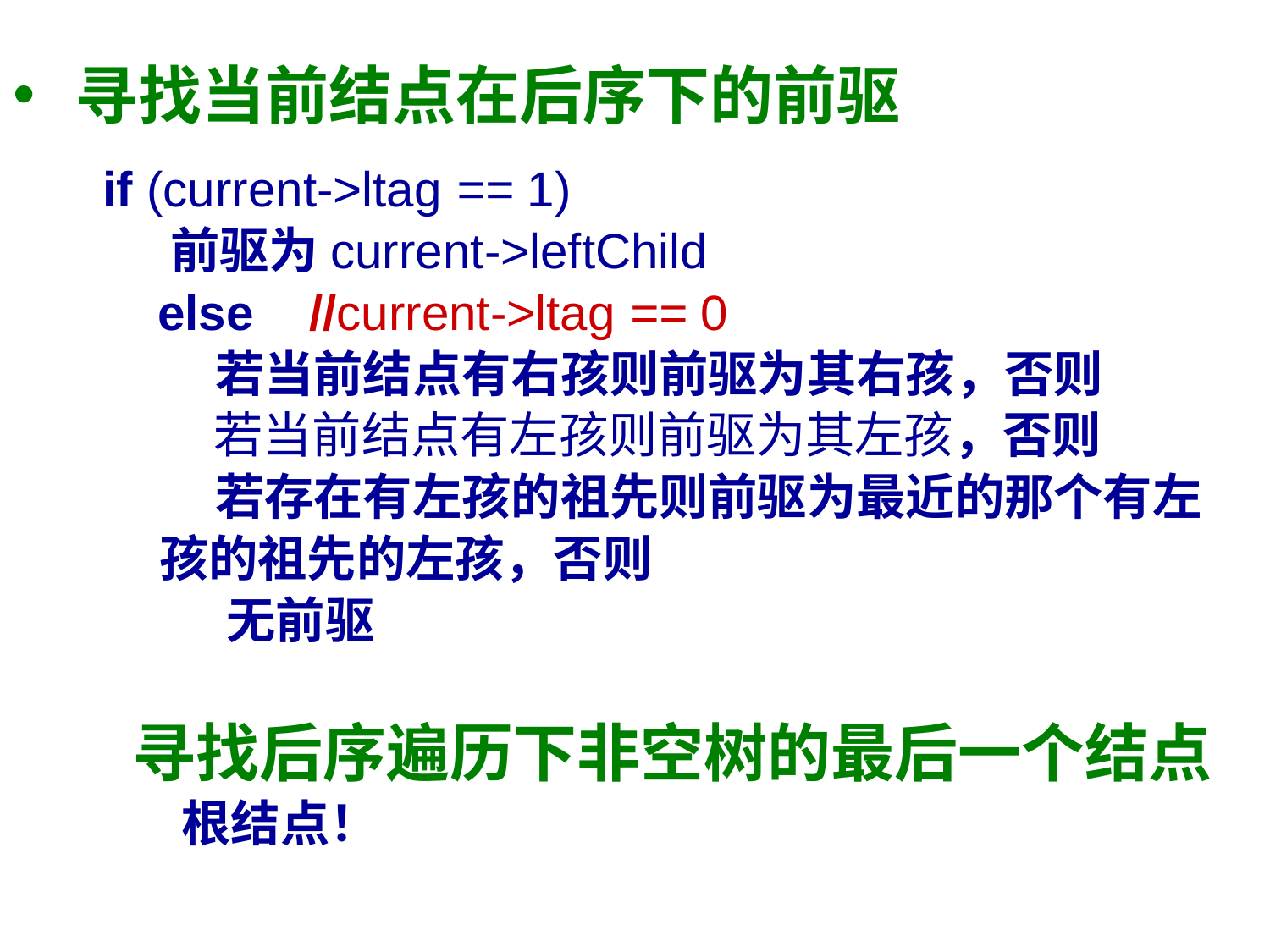

# 寻找当前结点在后序下的前驱
if (current->ltag == 1)
     前驱为current->leftChild
    else    //current->ltag == 0
         若当前结点有右孩则前驱为其右孩，否则
         若当前结点有左孩则前驱为其左孩，否则
         若存在有左孩的祖先则前驱为最近的那个有左
    孩的祖先的左孩，否则
          无前驱

 寻找后序遍历下非空树的最后一个结点
      根结点！